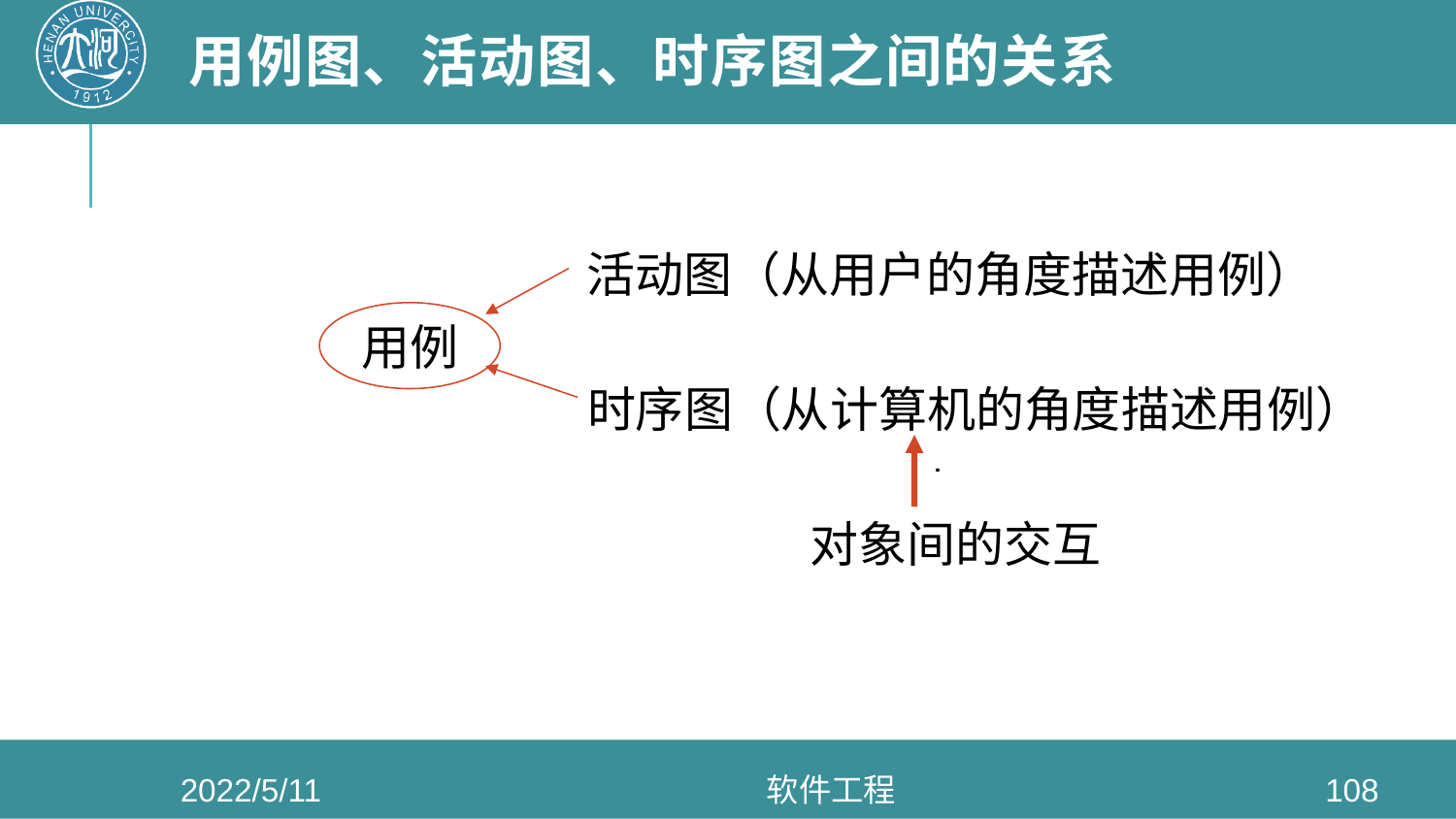

# 用例图、活动图、时序图之间的关系
活动图（从用户的角度描述用例）

用例

时序图（从计算机的角度描述用例）
.
对象间的交互
2022/5/11
软件工程
108